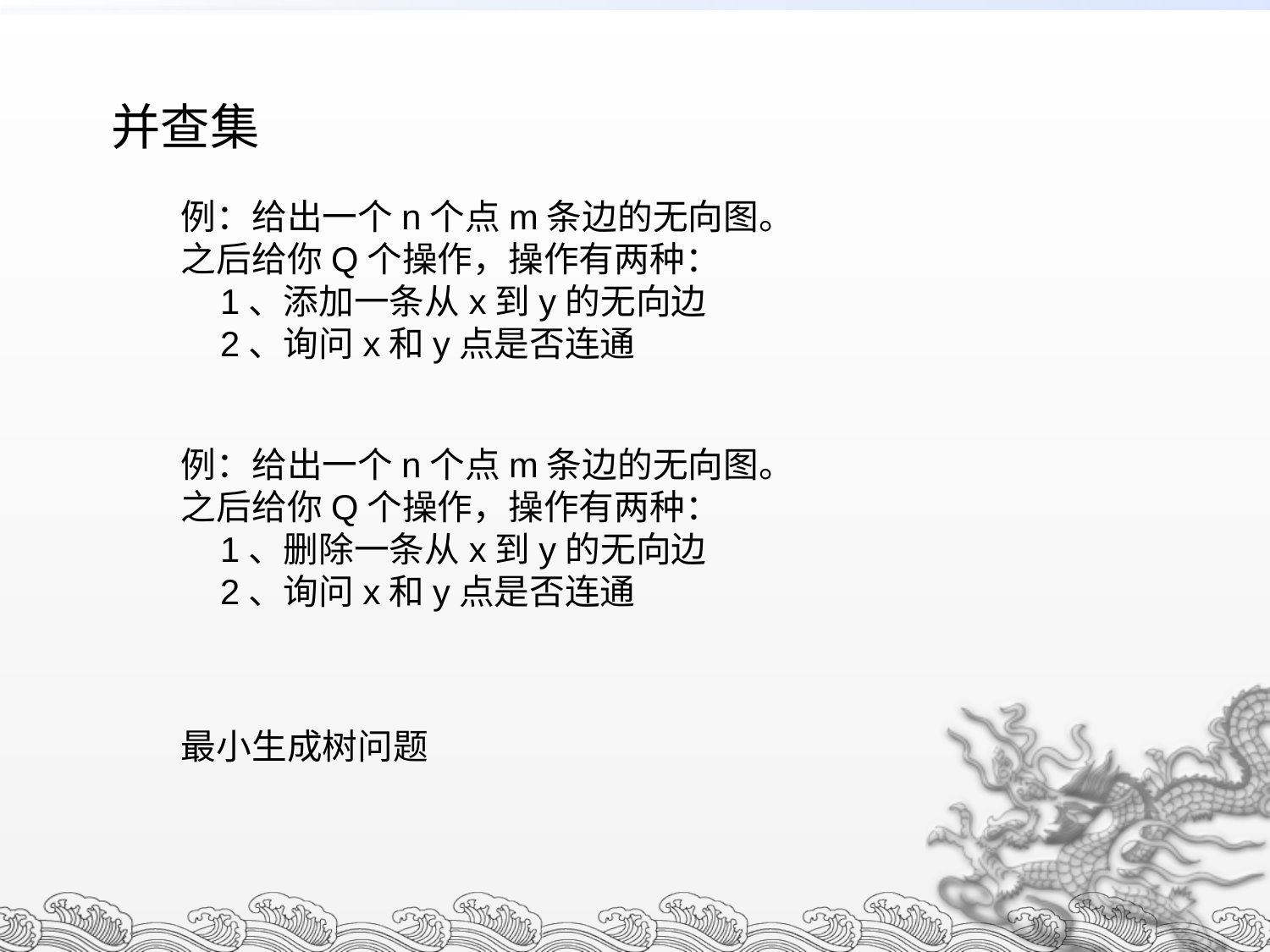

并查集
例：给出一个n个点m条边的无向图。
之后给你Q个操作，操作有两种：
    1、添加一条从x到y的无向边
    2、询问x和y点是否连通
例：给出一个n个点m条边的无向图。
之后给你Q个操作，操作有两种：
    1、删除一条从x到y的无向边
    2、询问x和y点是否连通
最小生成树问题